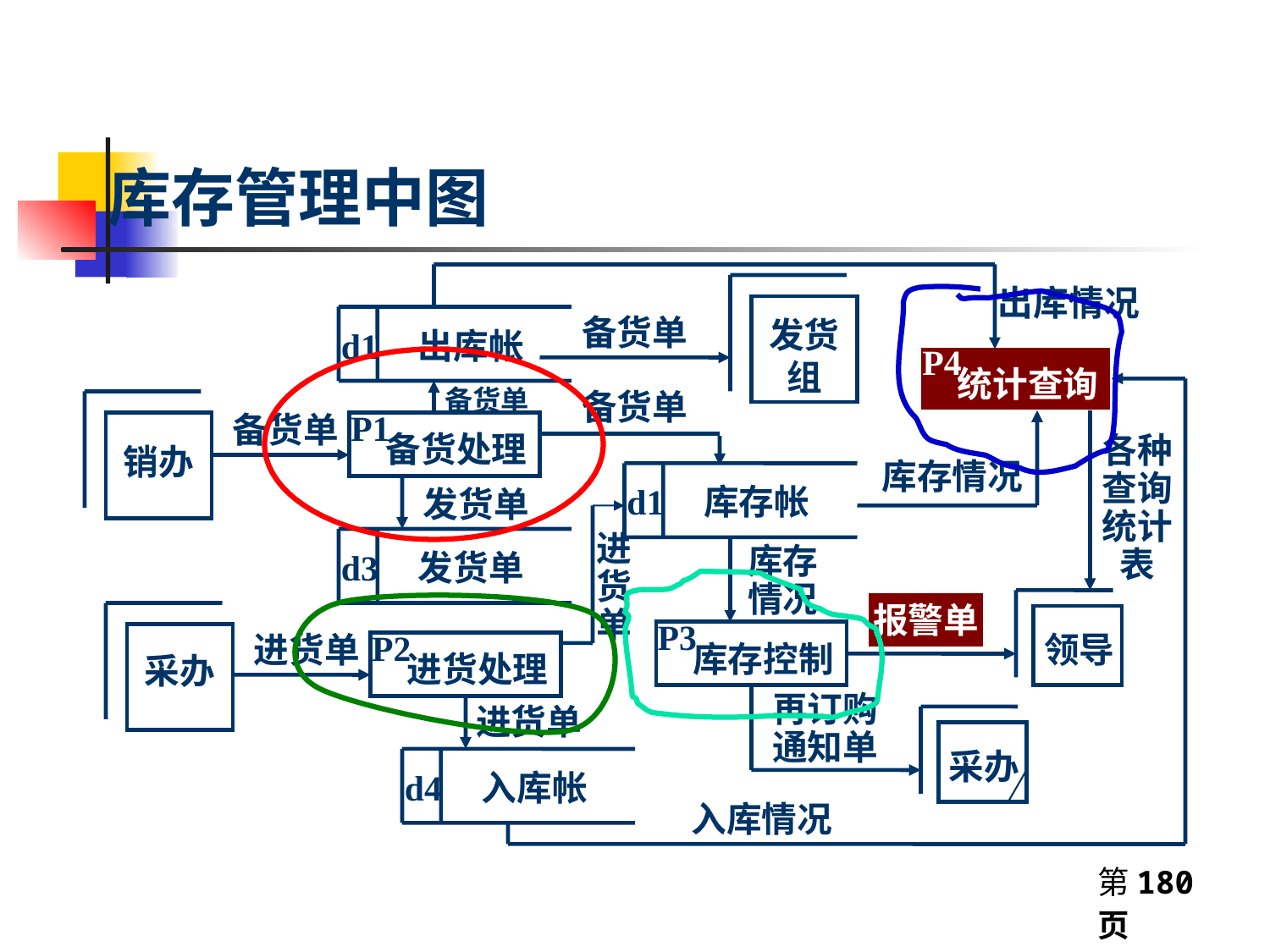

# 库存管理流程图实例（中）
库存管理中图

出库情况

备货单

发货组
d1
出库帐
P4
统计查询

备货单
备货单

P1
备货单

备货处理
各种查询统计表
销办

库存情况

d1
库存帐
发货单

进货单

库存情况

d3
发货单

报警单

P3
P2
进货单
库存控制
领导
进货处理
采办

再订购通知单

进货单

采办

d4
入库帐

入库情况